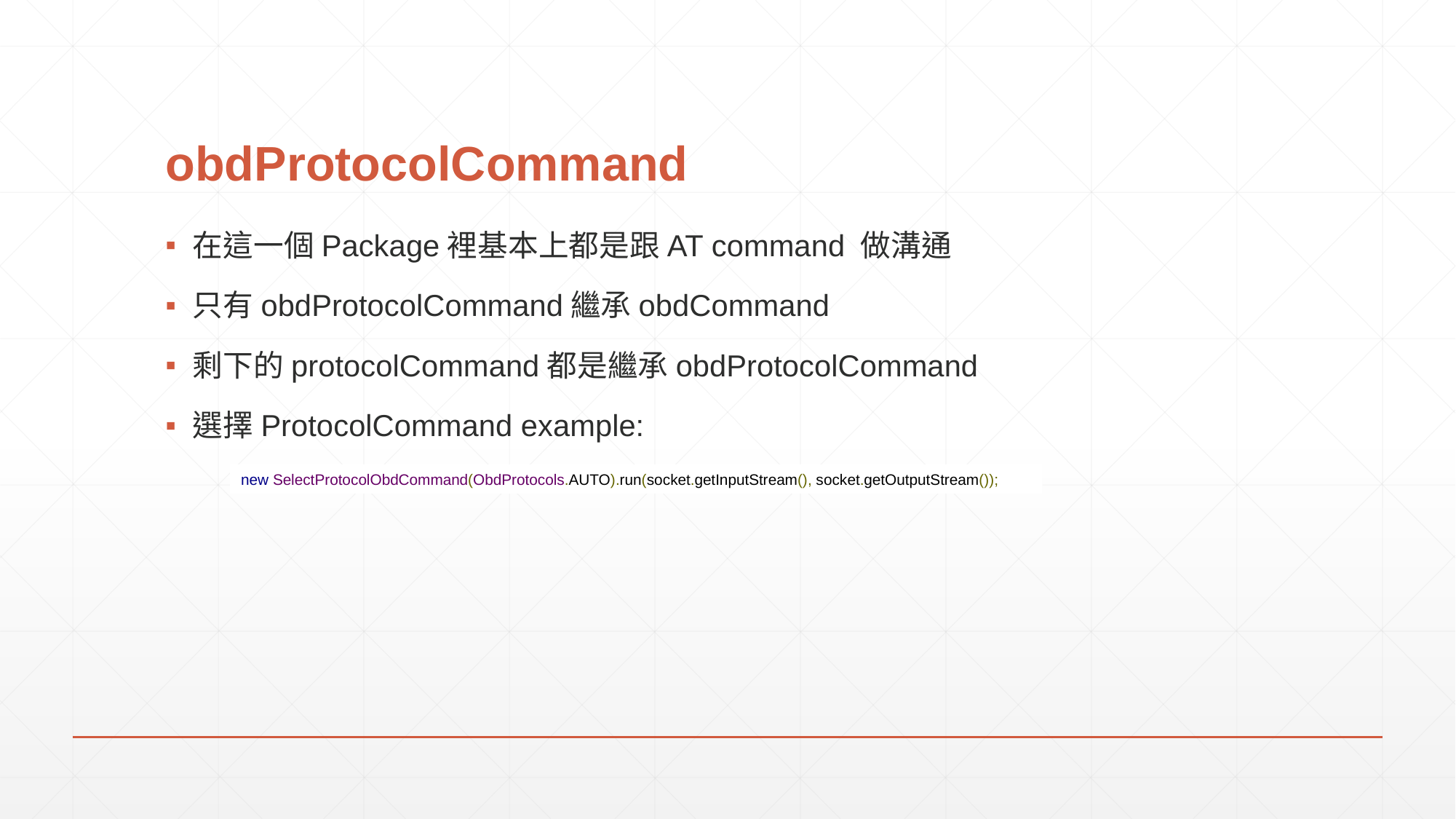

# obdProtocolCommand
在這一個Package裡基本上都是跟AT command 做溝通
只有obdProtocolCommand繼承obdCommand
剩下的protocolCommand都是繼承obdProtocolCommand
選擇ProtocolCommand example:

new SelectProtocolObdCommand(ObdProtocols.AUTO).run(socket.getInputStream(), socket.getOutputStream());